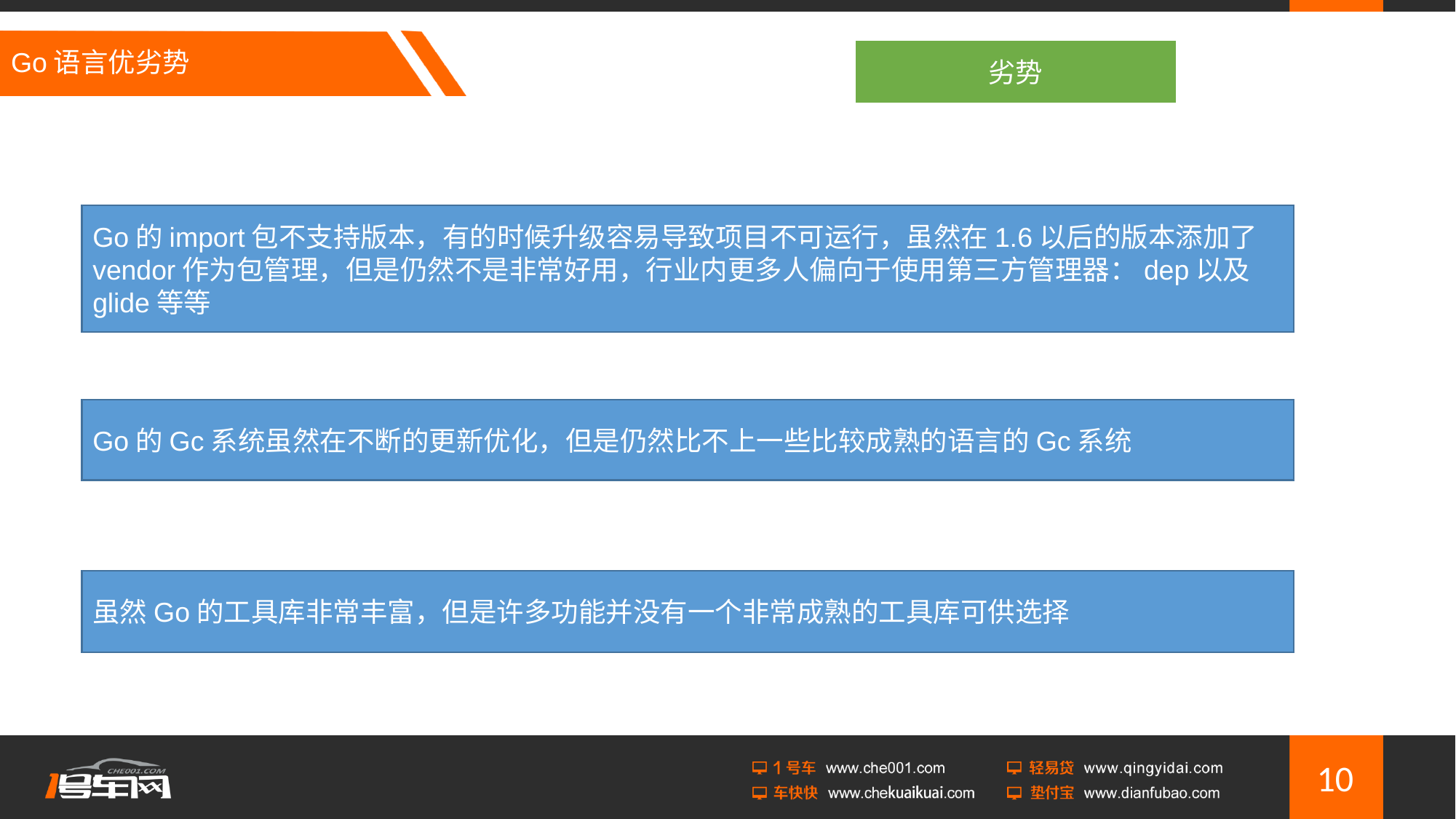

# Go语言优劣势
劣势
Go的import包不支持版本，有的时候升级容易导致项目不可运行，虽然在1.6以后的版本添加了vendor作为包管理，但是仍然不是非常好用，行业内更多人偏向于使用第三方管理器：dep以及glide等等
Go的Gc系统虽然在不断的更新优化，但是仍然比不上一些比较成熟的语言的Gc系统
虽然Go的工具库非常丰富，但是许多功能并没有一个非常成熟的工具库可供选择
10